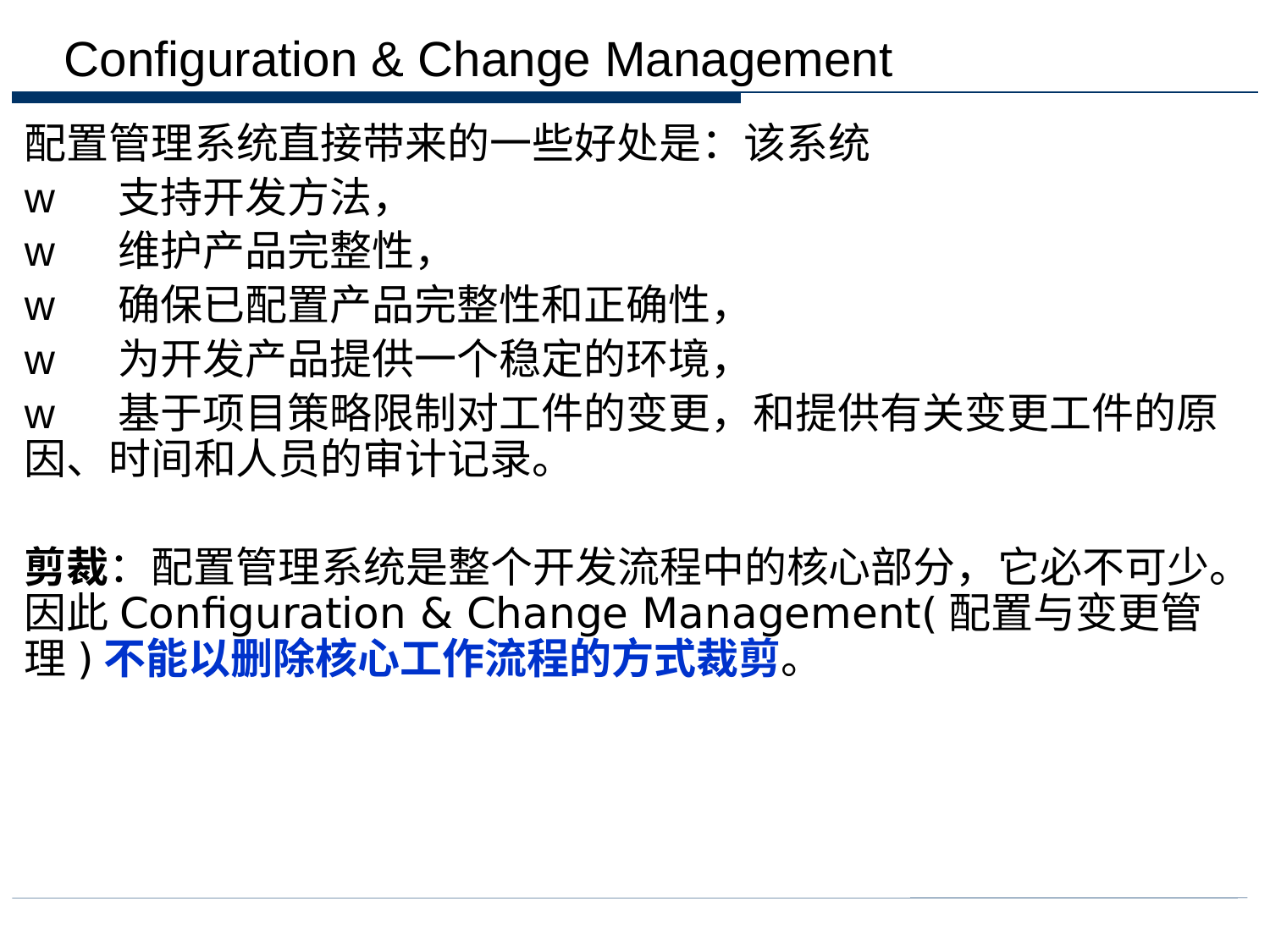

# Configuration & Change Management
配置管理系统直接带来的一些好处是：该系统
w     支持开发方法，
w     维护产品完整性，
w     确保已配置产品完整性和正确性，
w     为开发产品提供一个稳定的环境，
w     基于项目策略限制对工件的变更，和提供有关变更工件的原因、时间和人员的审计记录。

剪裁：配置管理系统是整个开发流程中的核心部分，它必不可少。因此Configuration & Change Management(配置与变更管理)不能以删除核心工作流程的方式裁剪。

46